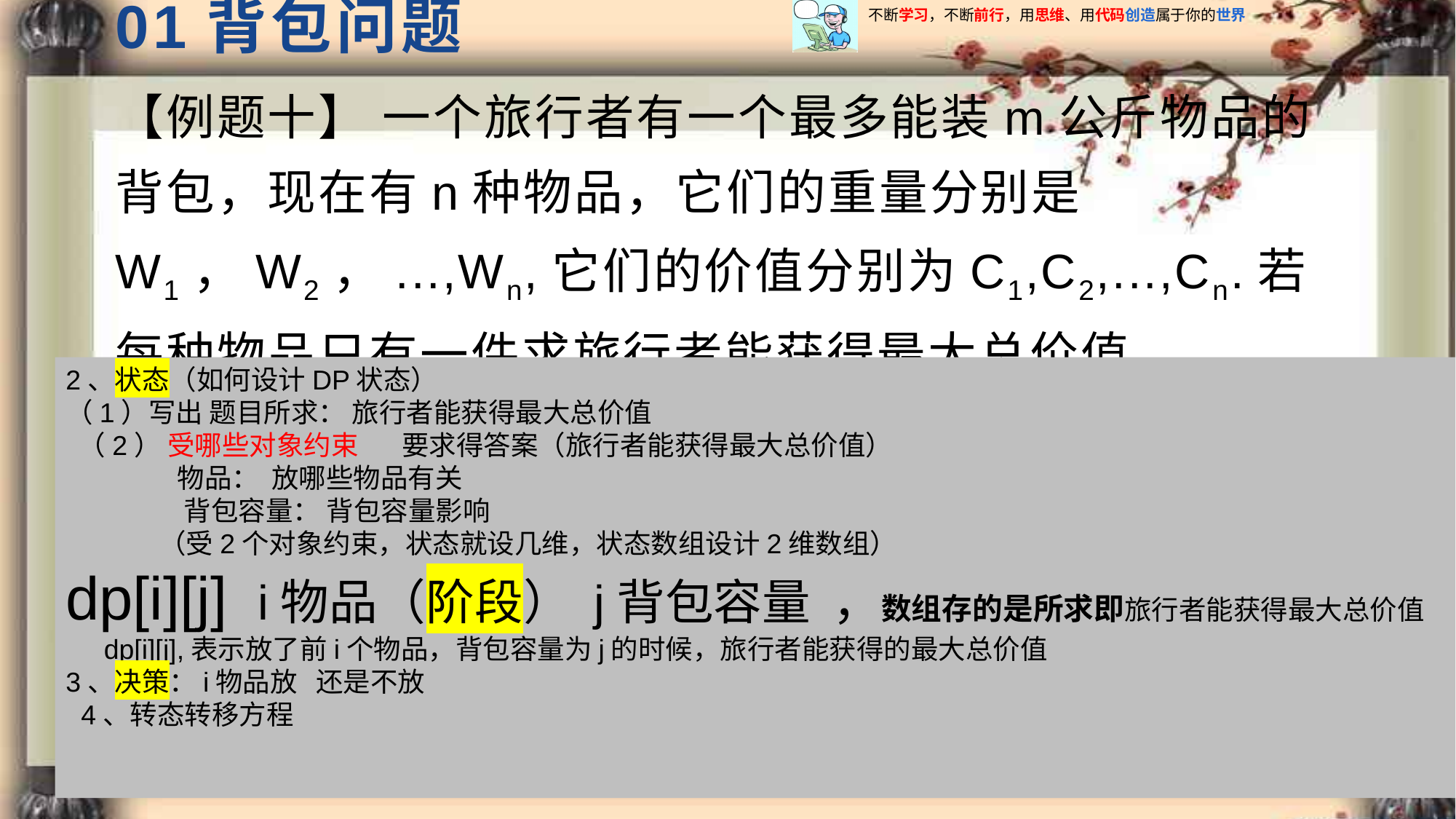

# 01背包问题
【例题十】 一个旅行者有一个最多能装m公斤物品的背包，现在有n种物品，它们的重量分别是W1，W2，...,Wn,它们的价值分别为C1,C2,...,Cn.若每种物品只有一件求旅行者能获得最大总价值。

2、状态（如何设计DP状态）
（1）写出 题目所求： 旅行者能获得最大总价值
 （2） 受哪些对象约束       要求得答案（旅行者能获得最大总价值）
                 物品：  放哪些物品有关
                  背包容量： 背包容量影响
              （受2个对象约束，状态就设几维，状态数组设计2维数组）
dp[i][j]  i物品（阶段） j背包容量  ，数组存的是所求即旅行者能获得最大总价值
     dp[i][j],表示放了前i个物品，背包容量为j的时候，旅行者能获得的最大总价值
3、决策：i物品放   还是不放
  4、转态转移方程